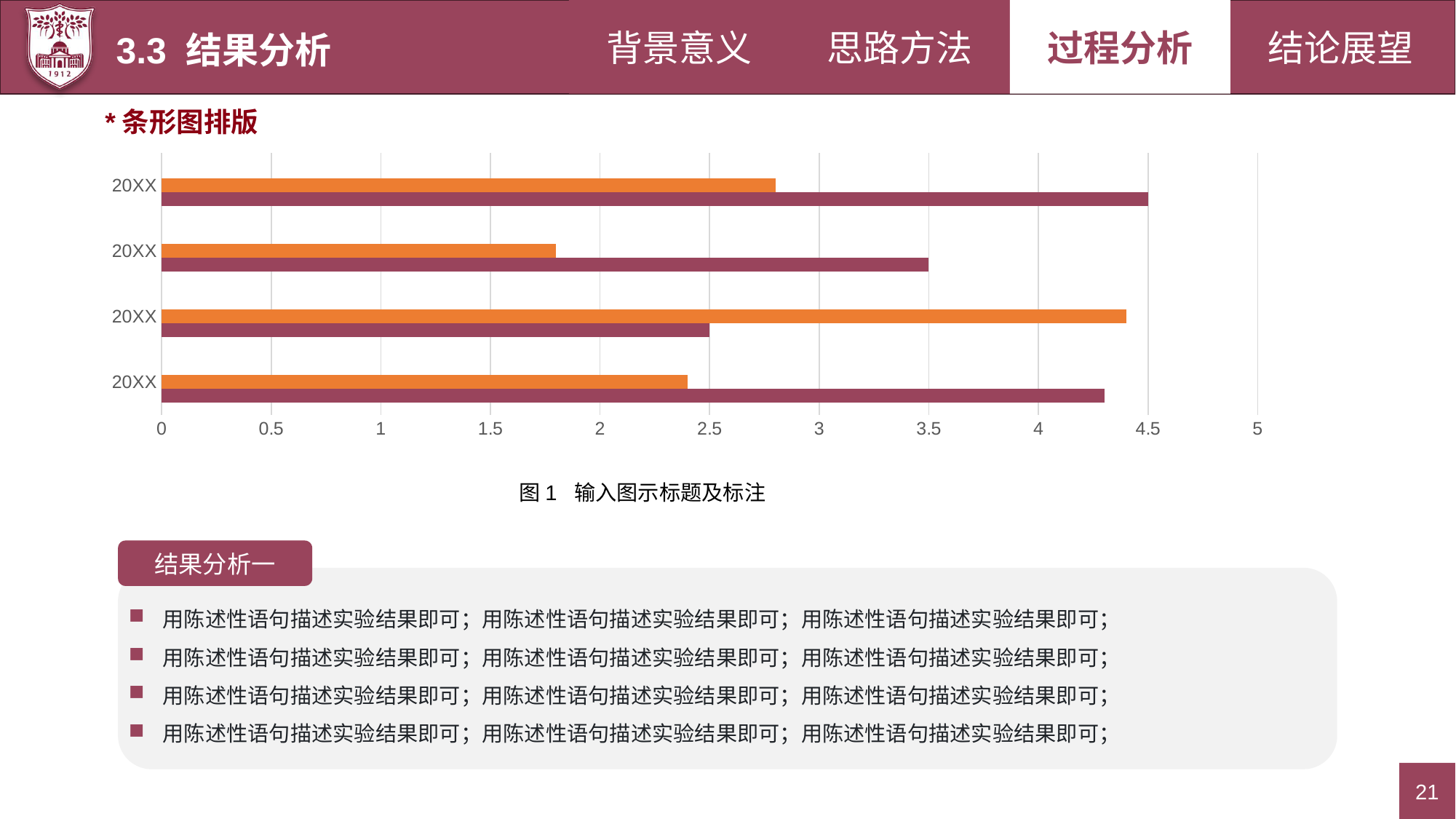

背景意义
过程分析
结论展望
思路方法
3.3 结果分析
*条形图排版

### Chart

| Category | 系列 1 | 系列 2 | 列1 |
|---|---|---|---|
| 20XX | 4.3 | 2.4 | None |
| 20XX | 2.5 | 4.4 | None |
| 20XX | 3.5 | 1.8 | None |
| 20XX | 4.5 | 2.8 | None |
图1  输入图示标题及标注
结果分析一

用陈述性语句描述实验结果即可；用陈述性语句描述实验结果即可；用陈述性语句描述实验结果即可；
用陈述性语句描述实验结果即可；用陈述性语句描述实验结果即可；用陈述性语句描述实验结果即可；
用陈述性语句描述实验结果即可；用陈述性语句描述实验结果即可；用陈述性语句描述实验结果即可；
用陈述性语句描述实验结果即可；用陈述性语句描述实验结果即可；用陈述性语句描述实验结果即可；